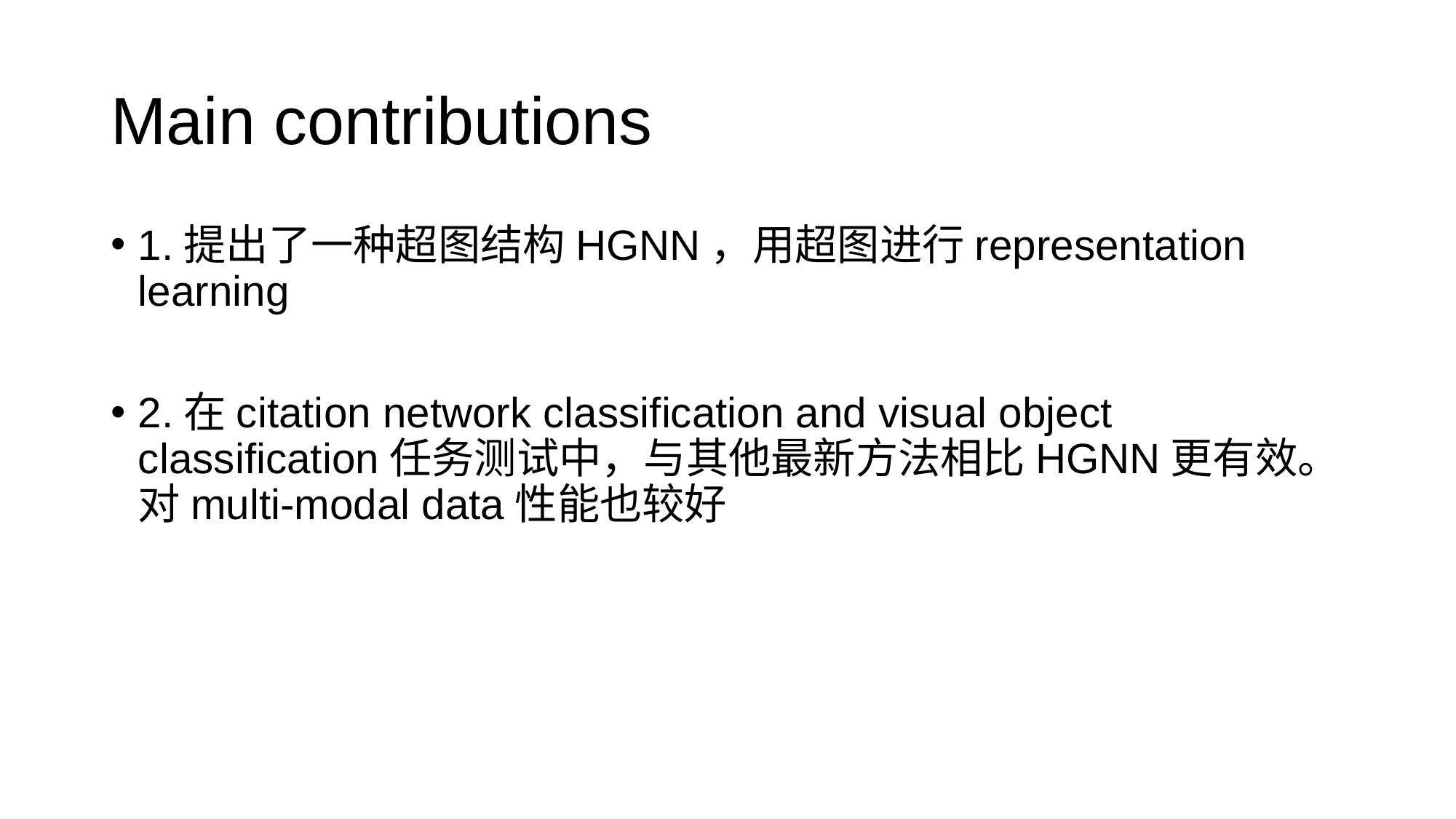

# Main contributions
1.提出了一种超图结构HGNN，用超图进行representation learning

2.在citation network classification and visual object classification任务测试中，与其他最新方法相比HGNN更有效。对multi-modal data性能也较好